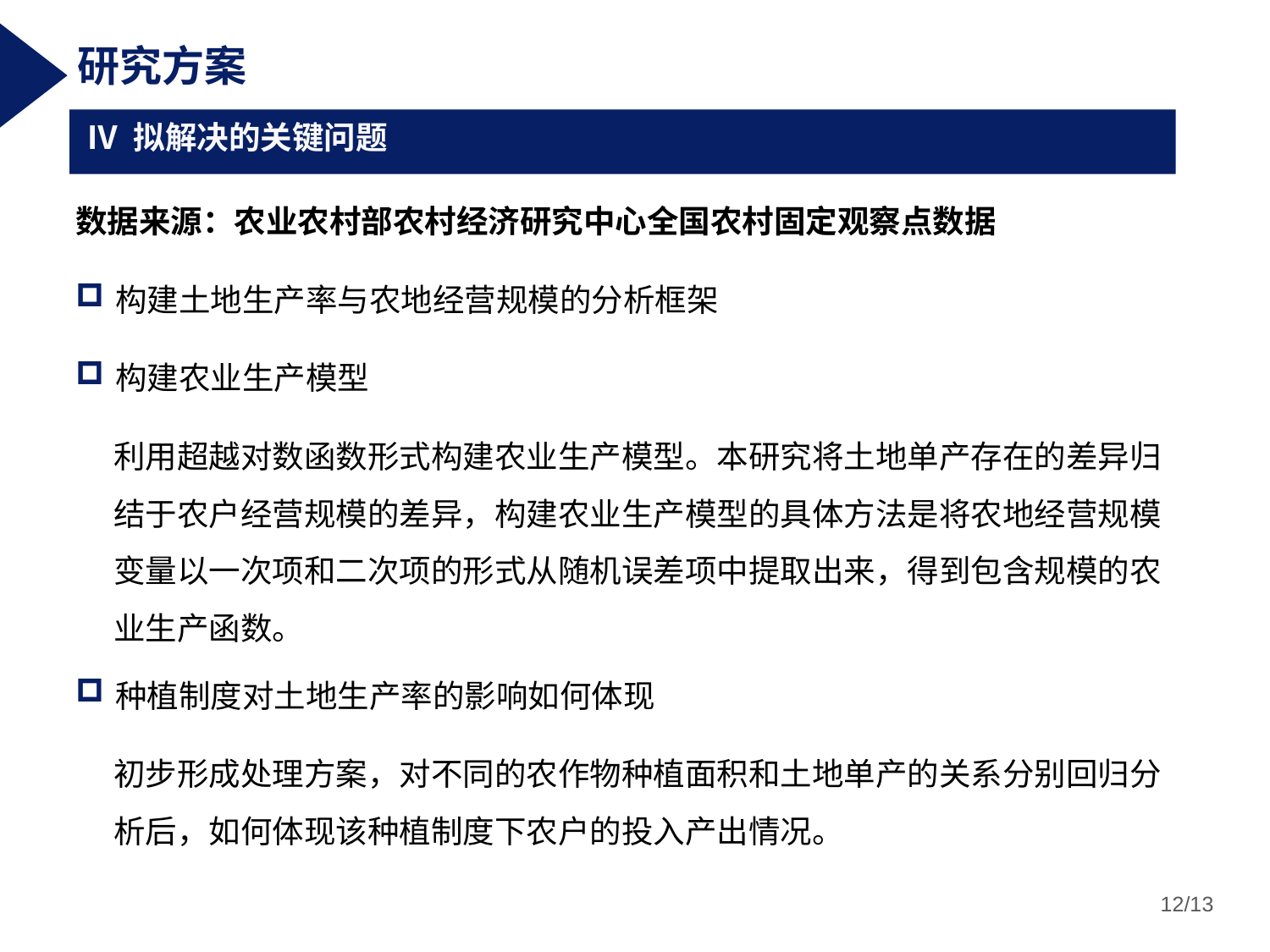

研究方案

Ⅳ 拟解决的关键问题
数据来源：农业农村部农村经济研究中心全国农村固定观察点数据
构建土地生产率与农地经营规模的分析框架
构建农业生产模型
利用超越对数函数形式构建农业生产模型。本研究将土地单产存在的差异归结于农户经营规模的差异，构建农业生产模型的具体方法是将农地经营规模变量以一次项和二次项的形式从随机误差项中提取出来，得到包含规模的农业生产函数。
种植制度对土地生产率的影响如何体现
初步形成处理方案，对不同的农作物种植面积和土地单产的关系分别回归分析后，如何体现该种植制度下农户的投入产出情况。